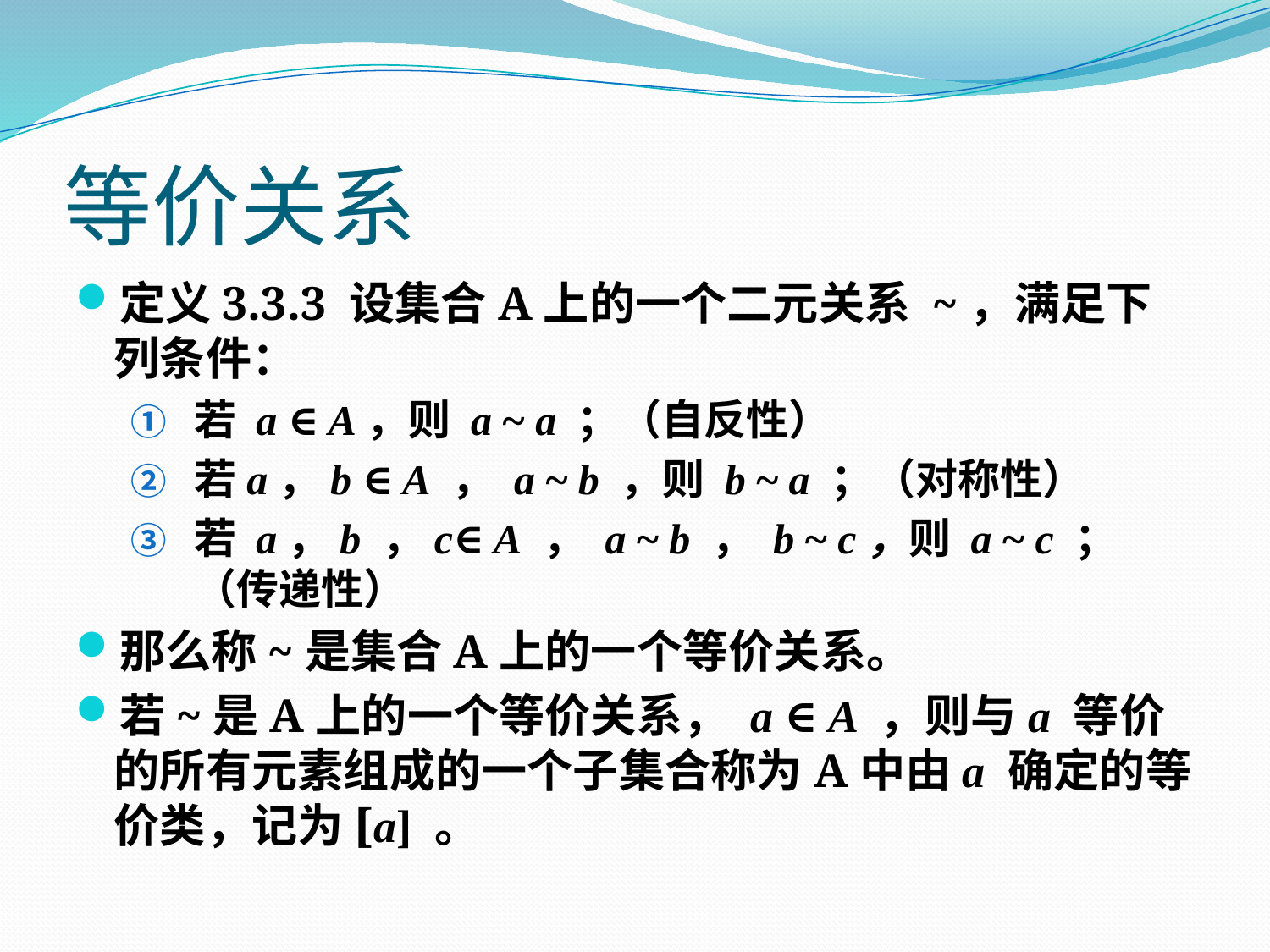

# 等价关系
定义3.3.3 设集合A上的一个二元关系 ~，满足下列条件：
若 a ∈ A，则 a ~ a ；（自反性）
若a，b ∈ A ， a ~ b ，则 b ~ a ；（对称性）
若 a，b ，c∈ A ， a ~ b ， b ~ c，则 a ~ c ；（传递性）
那么称~是集合A上的一个等价关系。
若~是A上的一个等价关系， a ∈ A ，则与a 等价的所有元素组成的一个子集合称为A中由a 确定的等价类，记为[a] 。